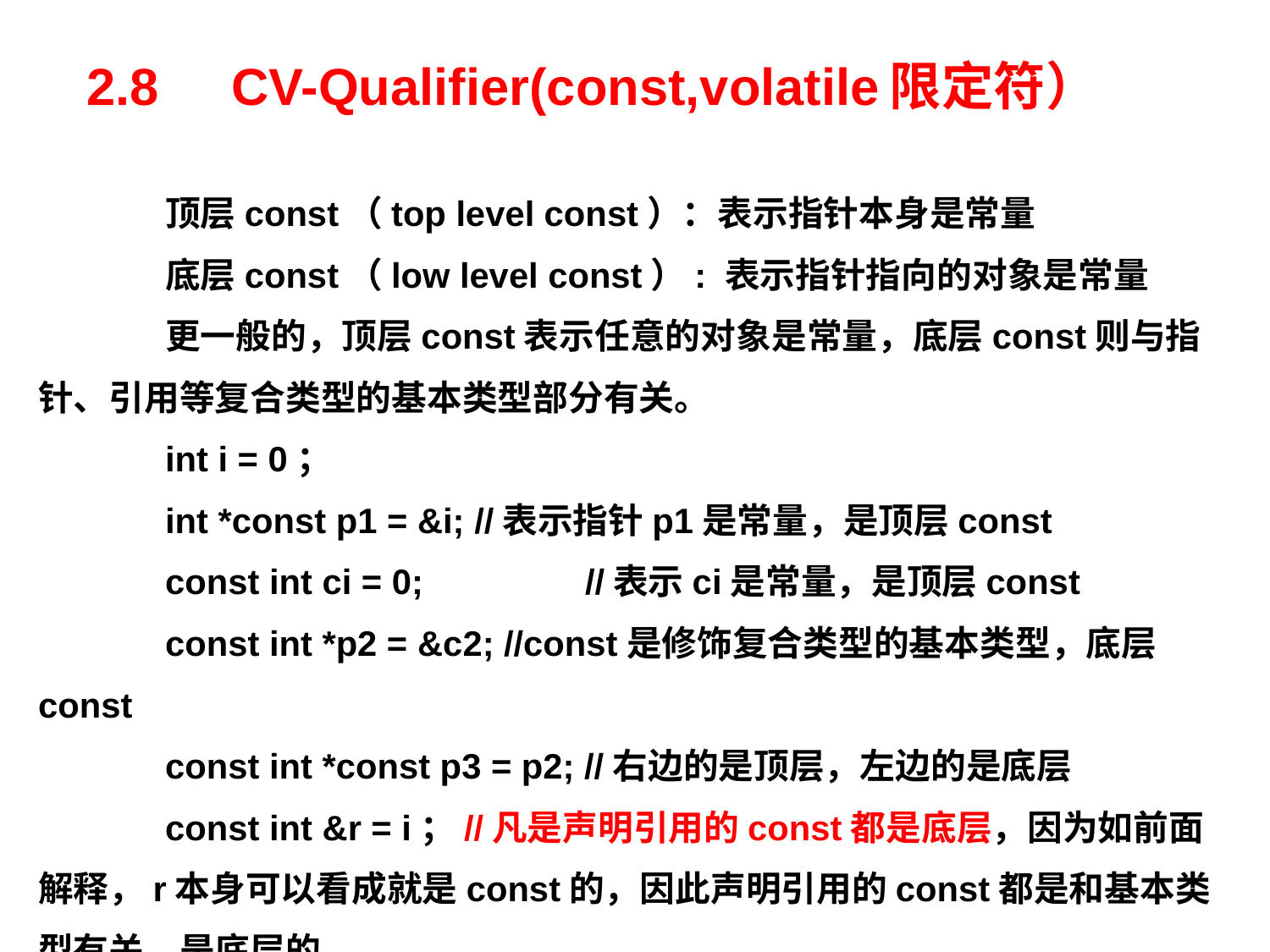

# 2.8　CV-Qualifier(const,volatile限定符）
	顶层const（top level const）：表示指针本身是常量
	底层const（low level const）: 表示指针指向的对象是常量
	更一般的，顶层const表示任意的对象是常量，底层const则与指针、引用等复合类型的基本类型部分有关。
	int i = 0；
	int *const p1 = &i; //表示指针p1是常量，是顶层const
	const int ci = 0;	    //表示ci是常量，是顶层const
	const int *p2 = &c2; //const是修饰复合类型的基本类型，底层const
	const int *const p3 = p2; //右边的是顶层，左边的是底层
	const int &r = i；//凡是声明引用的const都是底层，因为如前面解释，r本身可以看成就是const的，因此声明引用的const都是和基本类型有关，是底层的